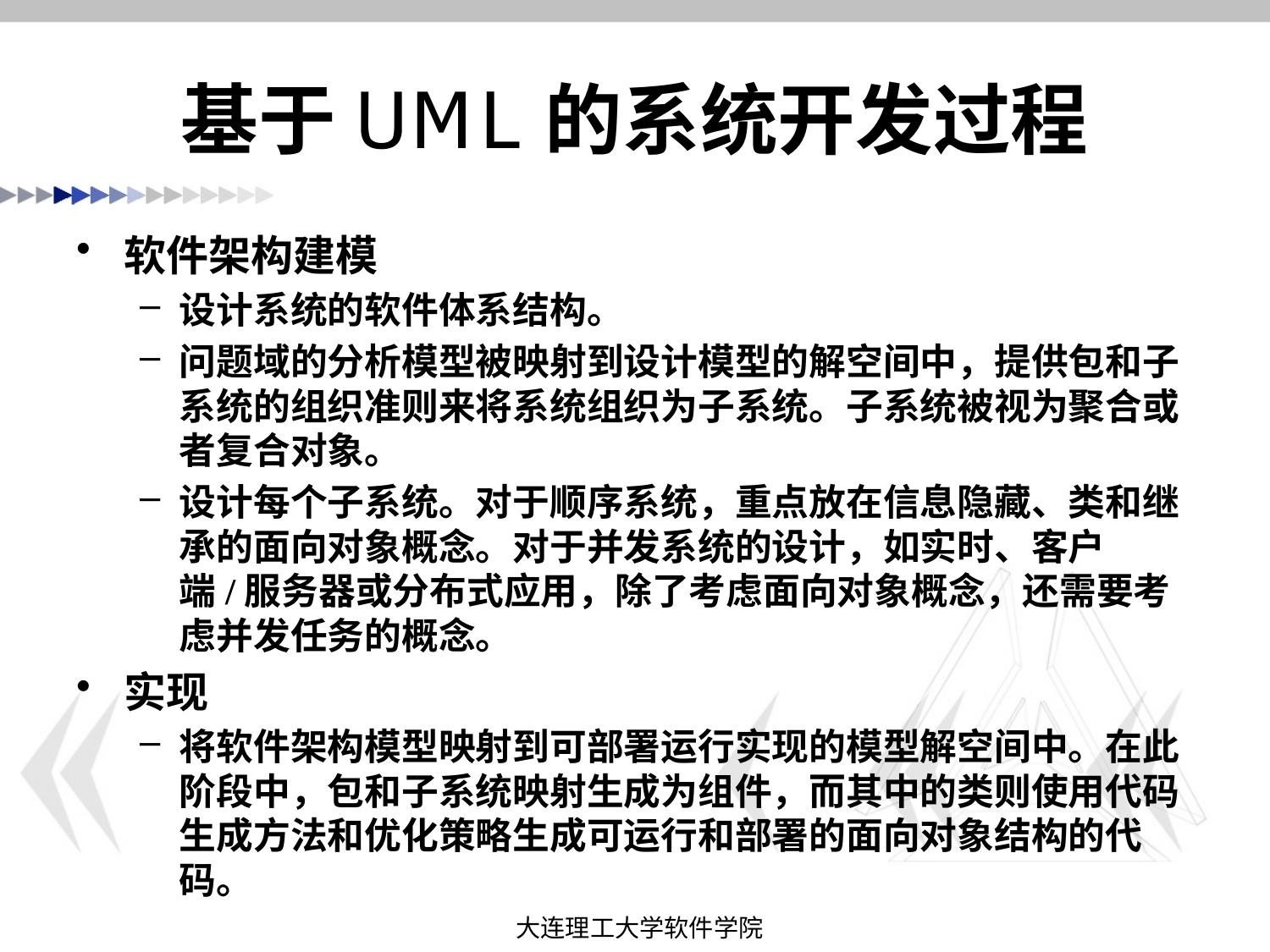

# 基于UML的系统开发过程
软件架构建模
设计系统的软件体系结构。
问题域的分析模型被映射到设计模型的解空间中，提供包和子系统的组织准则来将系统组织为子系统。子系统被视为聚合或者复合对象。
设计每个子系统。对于顺序系统，重点放在信息隐藏、类和继承的面向对象概念。对于并发系统的设计，如实时、客户端/服务器或分布式应用，除了考虑面向对象概念，还需要考虑并发任务的概念。
实现
将软件架构模型映射到可部署运行实现的模型解空间中。在此阶段中，包和子系统映射生成为组件，而其中的类则使用代码生成方法和优化策略生成可运行和部署的面向对象结构的代码。

大连理工大学软件学院
17